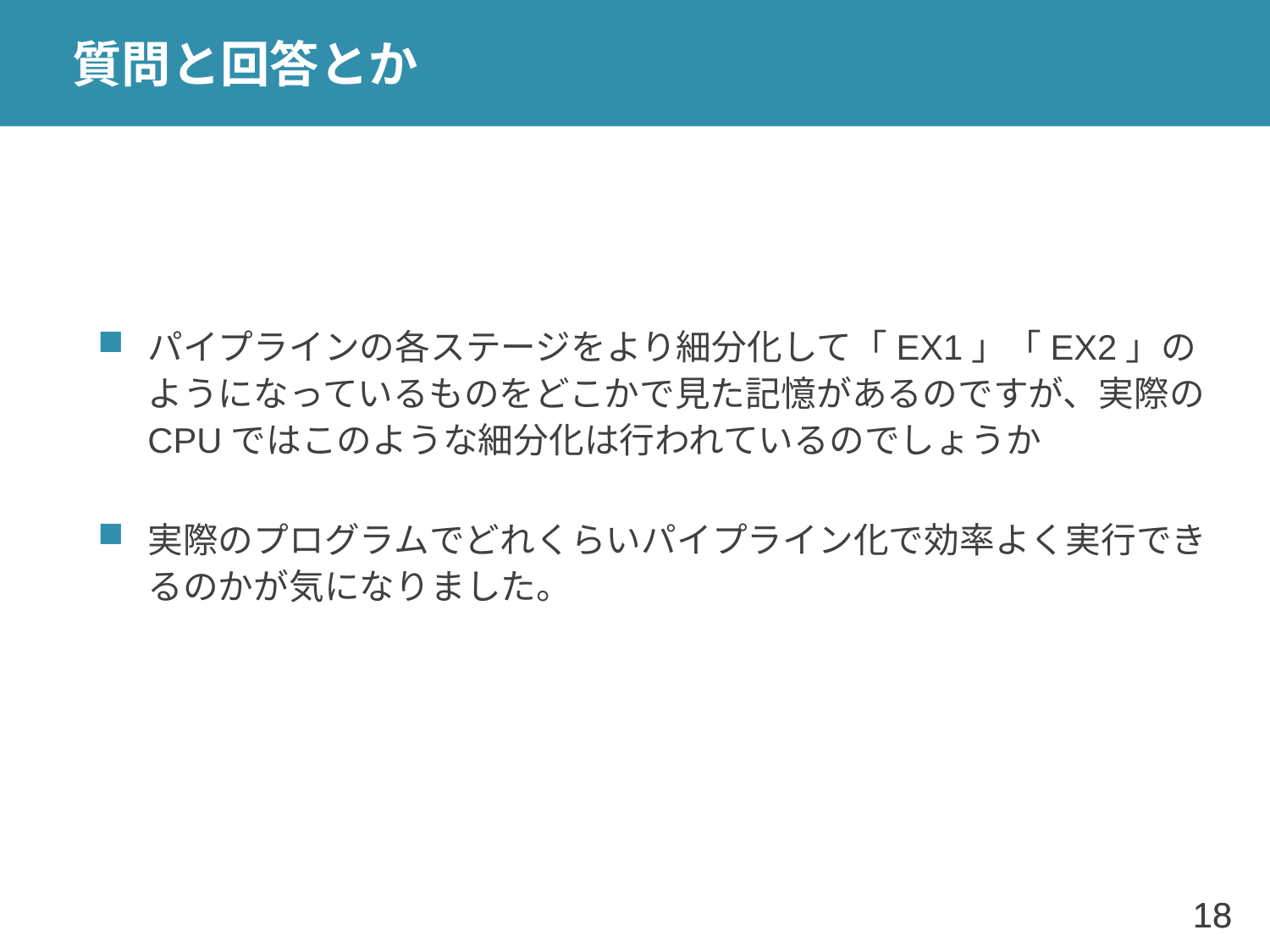

# 質問と回答とか
パイプラインの各ステージをより細分化して「EX1」「EX2」のようになっているものをどこかで見た記憶があるのですが、実際のCPUではこのような細分化は行われているのでしょうか
実際のプログラムでどれくらいパイプライン化で効率よく実行できるのかが気になりました。